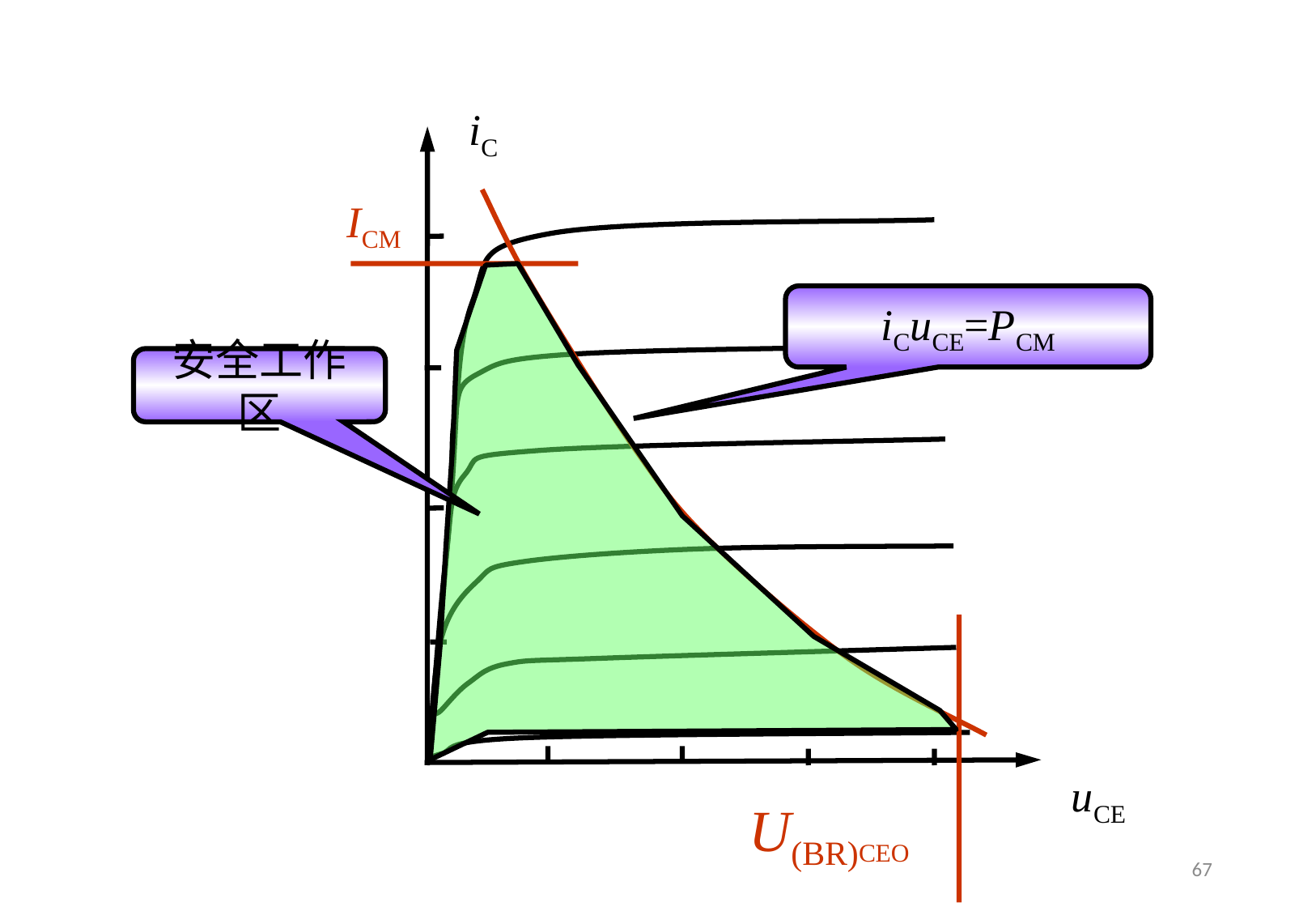

iC

uCE

ICM

iCuCE=PCM
安全工作区

U(BR)CEO
67